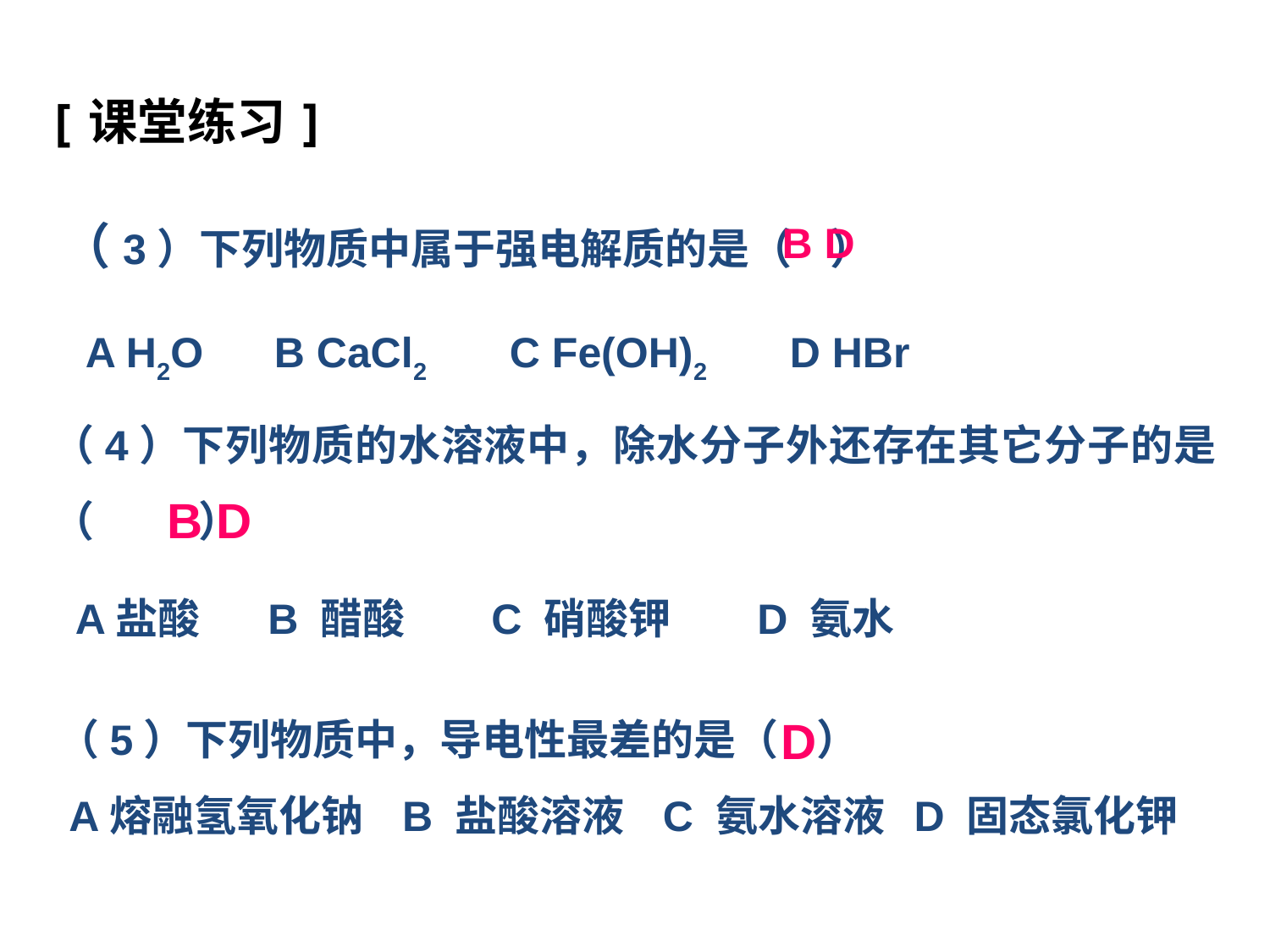

[课堂练习]
（3）下列物质中属于强电解质的是（    ）
  A H2O      B CaCl2       C Fe(OH)2       D HBr
B D
（4）下列物质的水溶液中，除水分子外还存在其它分子的是   （           ）
  A盐酸      B 醋酸        C 硝酸钾        D 氨水
B D
D
（5）下列物质中，导电性最差的是（    ）
 A熔融氢氧化钠   B 盐酸溶液   C 氨水溶液  D 固态氯化钾